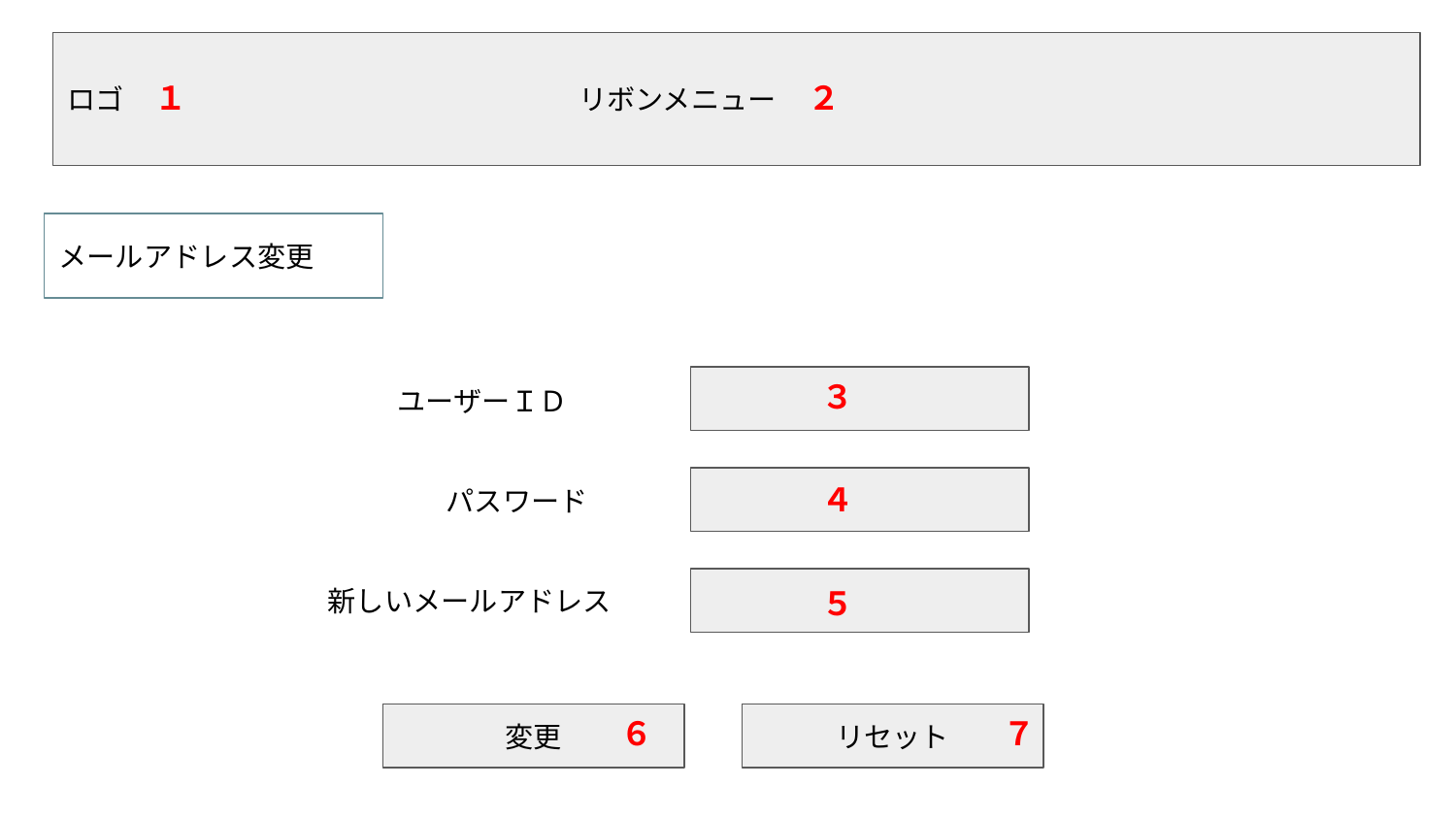

ロゴ　　　　　　　　　　　　　　　　リボンメニュー
１
２
メールアドレス変更
３

ユーザーＩＤ
４

パスワード

新しいメールアドレス

５
６
７
変更
リセット